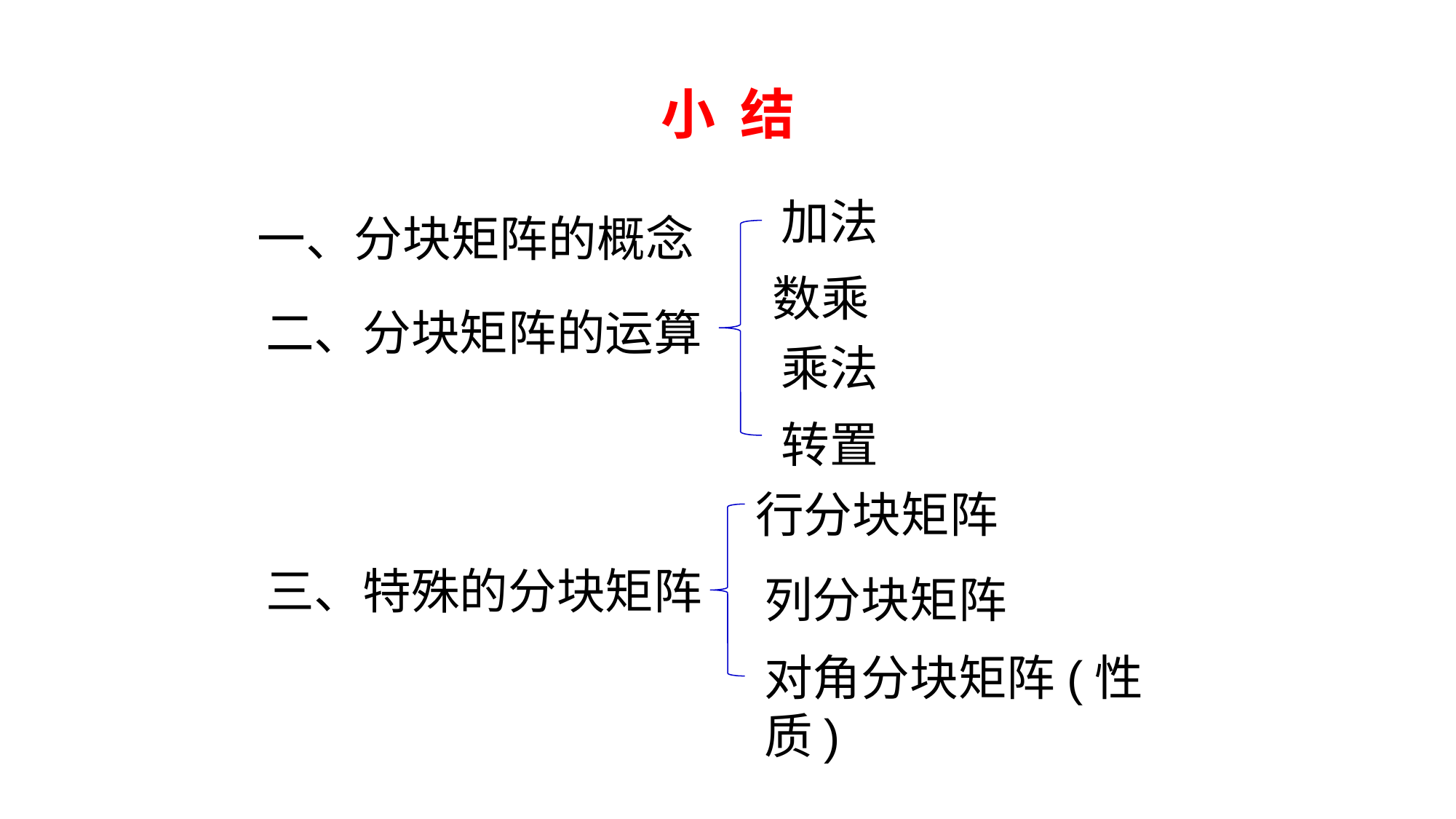

小  结
加法
一、分块矩阵的概念

数乘
二、分块矩阵的运算
乘法
转置
行分块矩阵

三、特殊的分块矩阵
列分块矩阵
对角分块矩阵(性质)